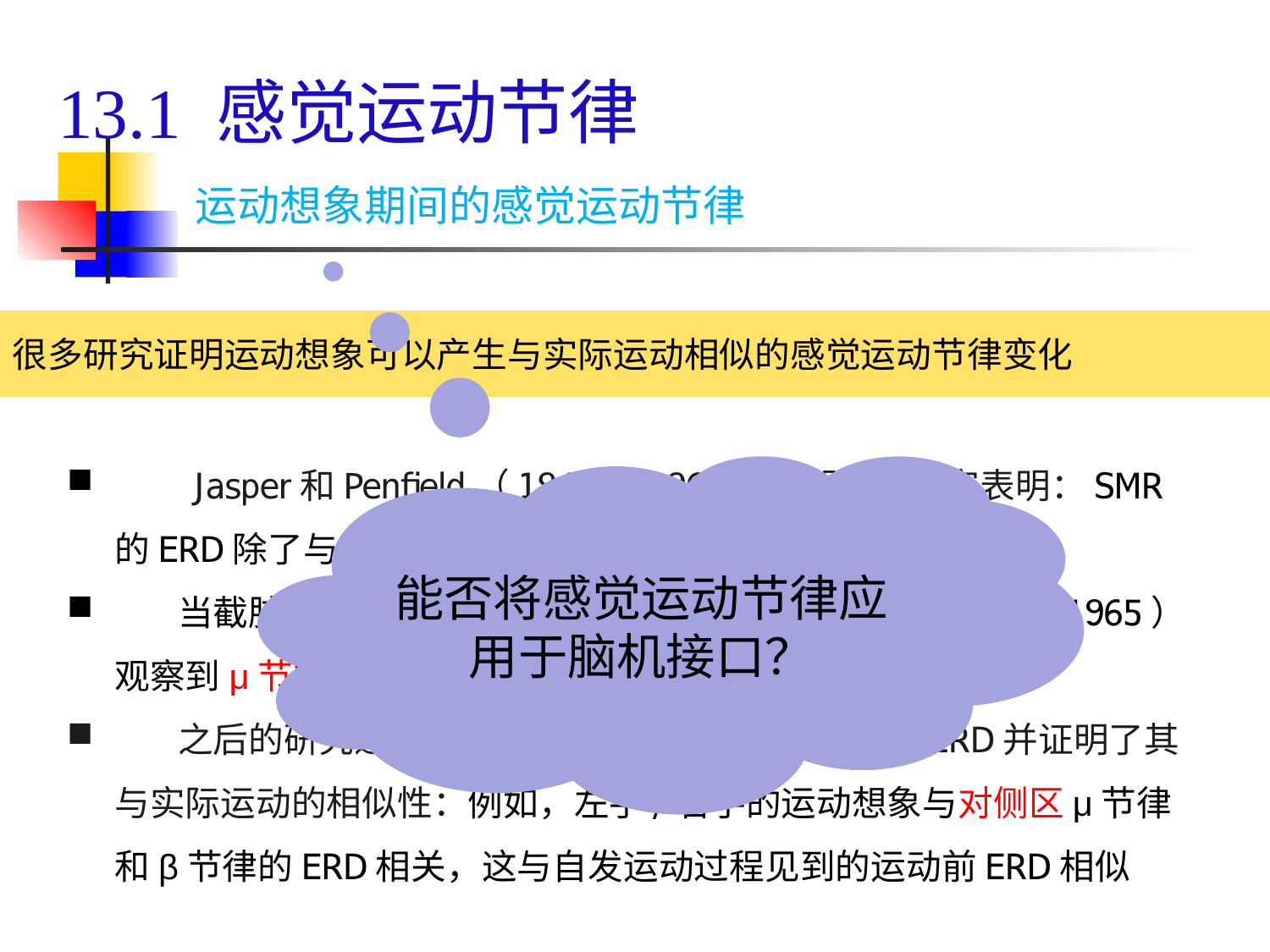

# 13.1 感觉运动节律
运动想象期间的感觉运动节律
很多研究证明运动想象可以产生与实际运动相似的感觉运动节律变化
       Jasper和Penfield（1949，1965）早期临床研究表明：SMR的ERD除了与实际运动相关外，也与运动想象相关。
       当截肢受试者想象移动自己缺失的四肢时，Gastaut等（1965）观察到μ节律ERD。
       之后的研究进一步详细记录了与运动想象相关的ERD并证明了其与实际运动的相似性：例如，左手/右手的运动想象与对侧区μ节律和β节律的ERD相关，这与自发运动过程见到的运动前ERD相似
能否将感觉运动节律应用于脑机接口？